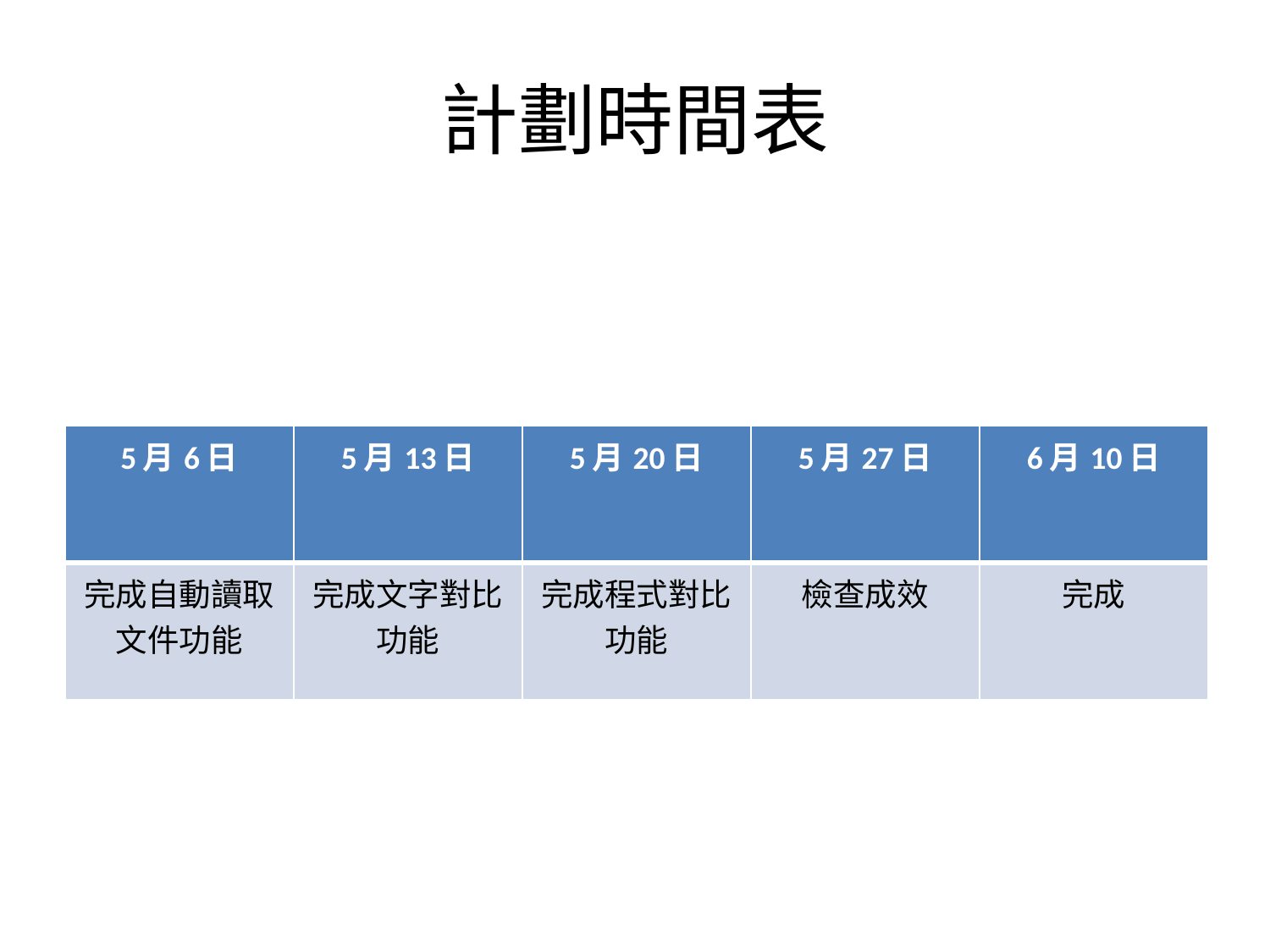

# 計劃時間表
| 5月6日 | 5月13日 | 5月20日 | 5月27日 | 6月10日 |
| --- | --- | --- | --- | --- |
| 完成自動讀取文件功能 | 完成文字對比功能 | 完成程式對比功能 | 檢查成效 | 完成 |